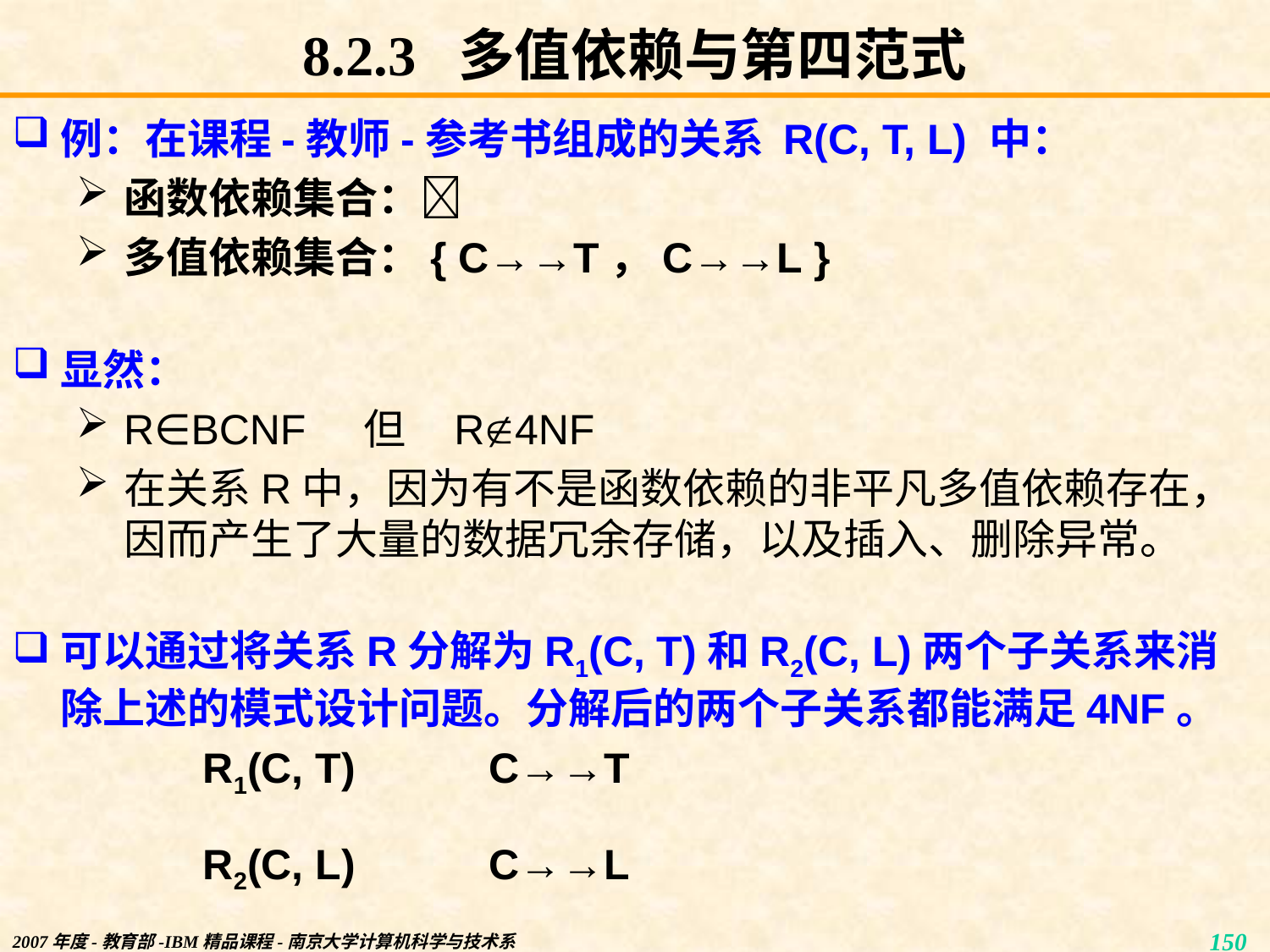

# 8.2.3  多值依赖与第四范式
例：在课程-教师-参考书组成的关系 R(C, T, L) 中：
函数依赖集合：∅
多值依赖集合：{ C→→T，C→→L }

显然：
R∈BCNF    但    R∉4NF
在关系R中，因为有不是函数依赖的非平凡多值依赖存在，因而产生了大量的数据冗余存储，以及插入、删除异常。

可以通过将关系R分解为R1(C, T)和R2(C, L)两个子关系来消除上述的模式设计问题。分解后的两个子关系都能满足4NF。
R1(C, T)		C→→T

R2(C, L)		C→→L
150
2007年度-教育部-IBM精品课程-南京大学计算机科学与技术系